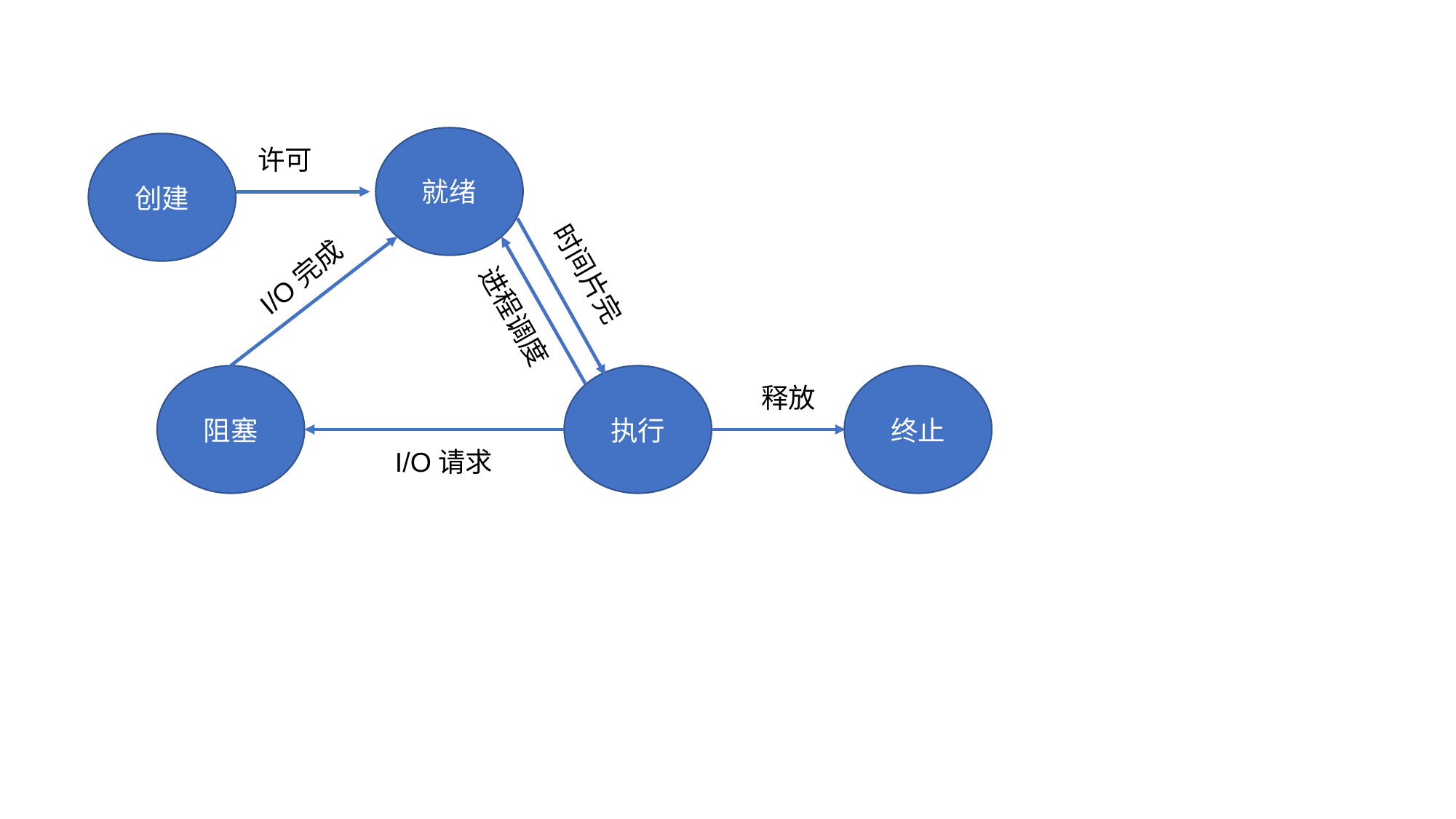

就绪
创建
许可
时间片完
I/O完成
进程调度
终止
阻塞
执行
释放
I/O请求